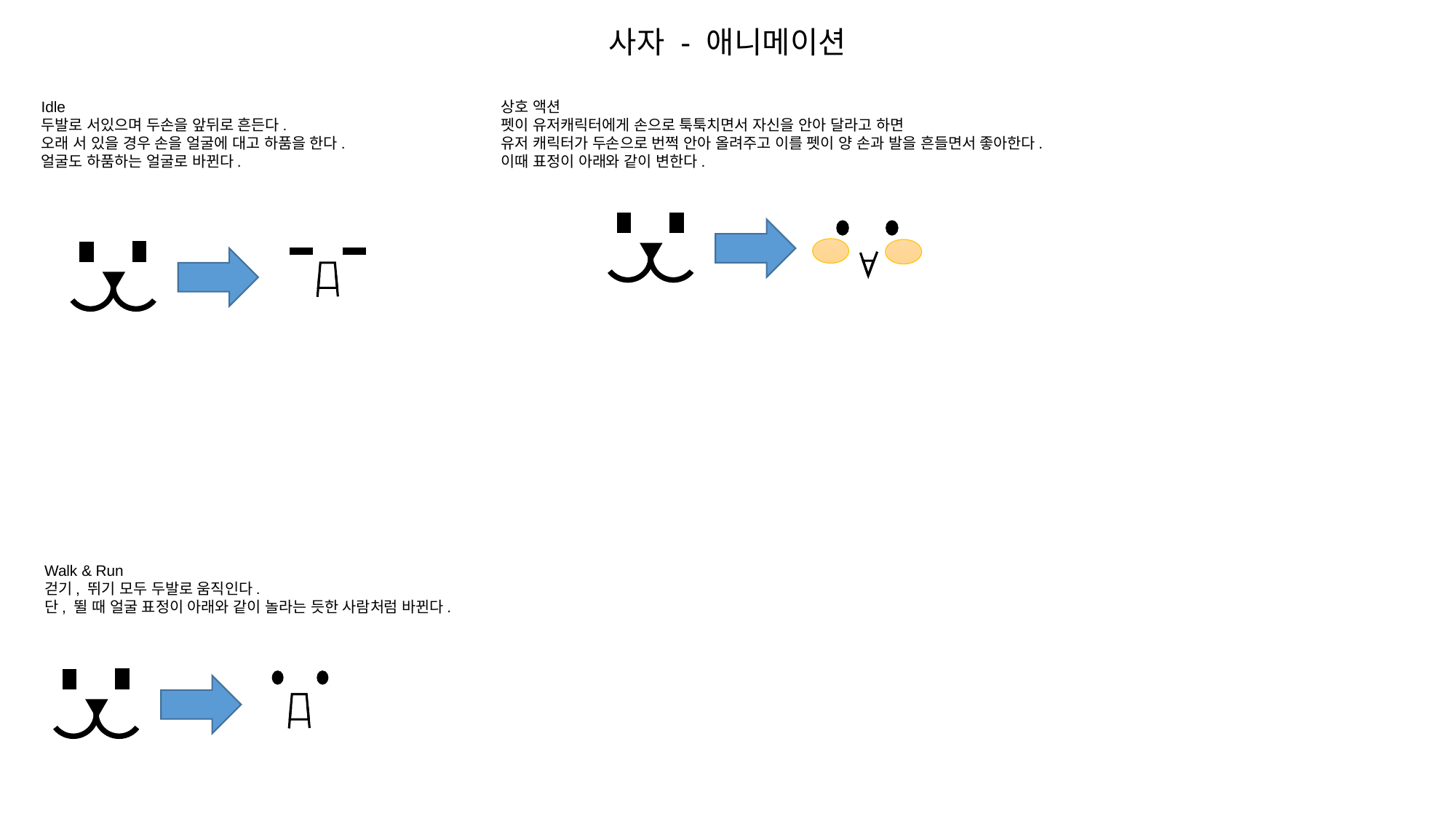

사자 - 애니메이션
Idle
두발로 서있으며 두손을 앞뒤로 흔든다.
오래 서 있을 경우 손을 얼굴에 대고 하품을 한다.
얼굴도 하품하는 얼굴로 바뀐다.
상호 액션
펫이 유저캐릭터에게 손으로 툭툭치면서 자신을 안아 달라고 하면
유저 캐릭터가 두손으로 번쩍 안아 올려주고 이를 펫이 양 손과 발을 흔들면서 좋아한다.
이때 표정이 아래와 같이 변한다.

Walk & Run
걷기, 뛰기 모두 두발로 움직인다.
단, 뛸 때 얼굴 표정이 아래와 같이 놀라는 듯한 사람처럼 바뀐다.